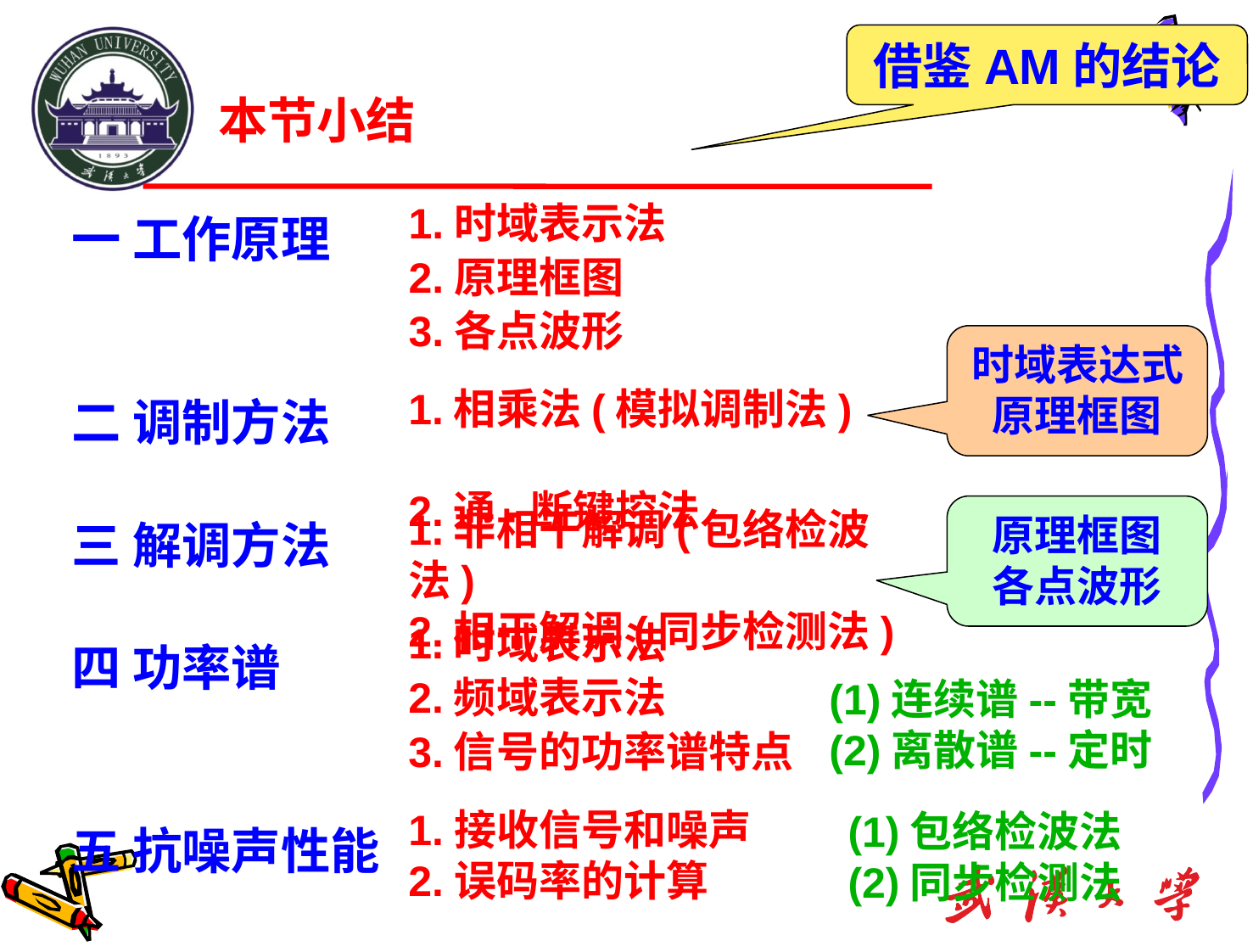

借鉴AM的结论
# 本节小结
1.时域表示法
2.原理框图
3.各点波形
一 工作原理

二 调制方法

三 解调方法

四 功率谱

五 抗噪声性能
时域表达式
原理框图
1.相乘法(模拟调制法)
2.通-断键控法
1.非相干解调(包络检波法)
2.相干解调(同步检测法)
原理框图
各点波形

1.时域表示法
2.频域表示法
3.信号的功率谱特点
(1)连续谱--带宽
(2)离散谱--定时
1.接收信号和噪声
2.误码率的计算
(1)包络检波法
(2)同步检测法